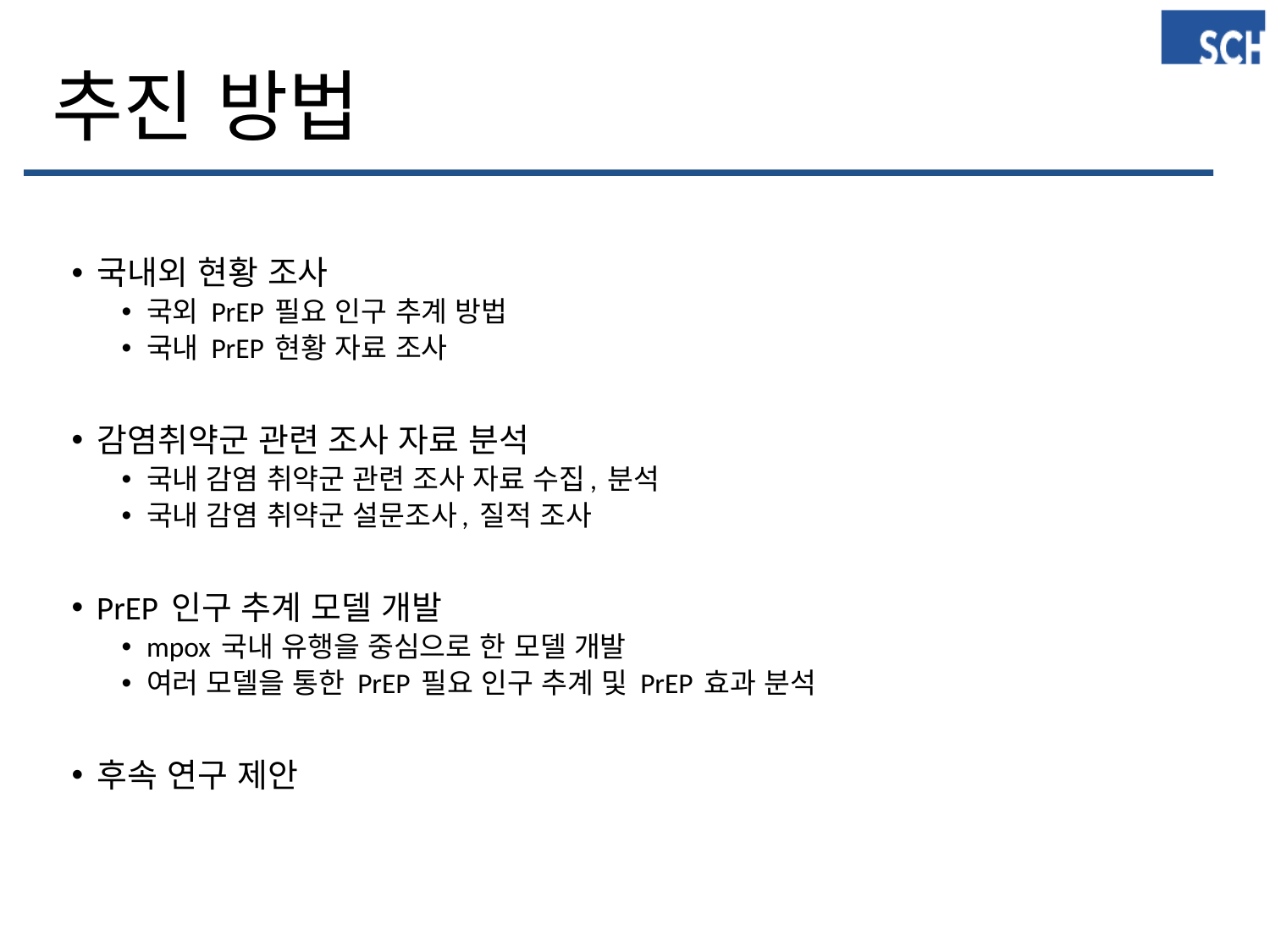

# 추진 방법
국내외 현황 조사
국외 PrEP 필요 인구 추계 방법
국내 PrEP 현황 자료 조사

감염취약군 관련 조사 자료 분석
국내 감염 취약군 관련 조사 자료 수집, 분석
국내 감염 취약군 설문조사, 질적 조사

PrEP 인구 추계 모델 개발
mpox 국내 유행을 중심으로 한 모델 개발
여러 모델을 통한 PrEP 필요 인구 추계 및 PrEP 효과 분석

후속 연구 제안